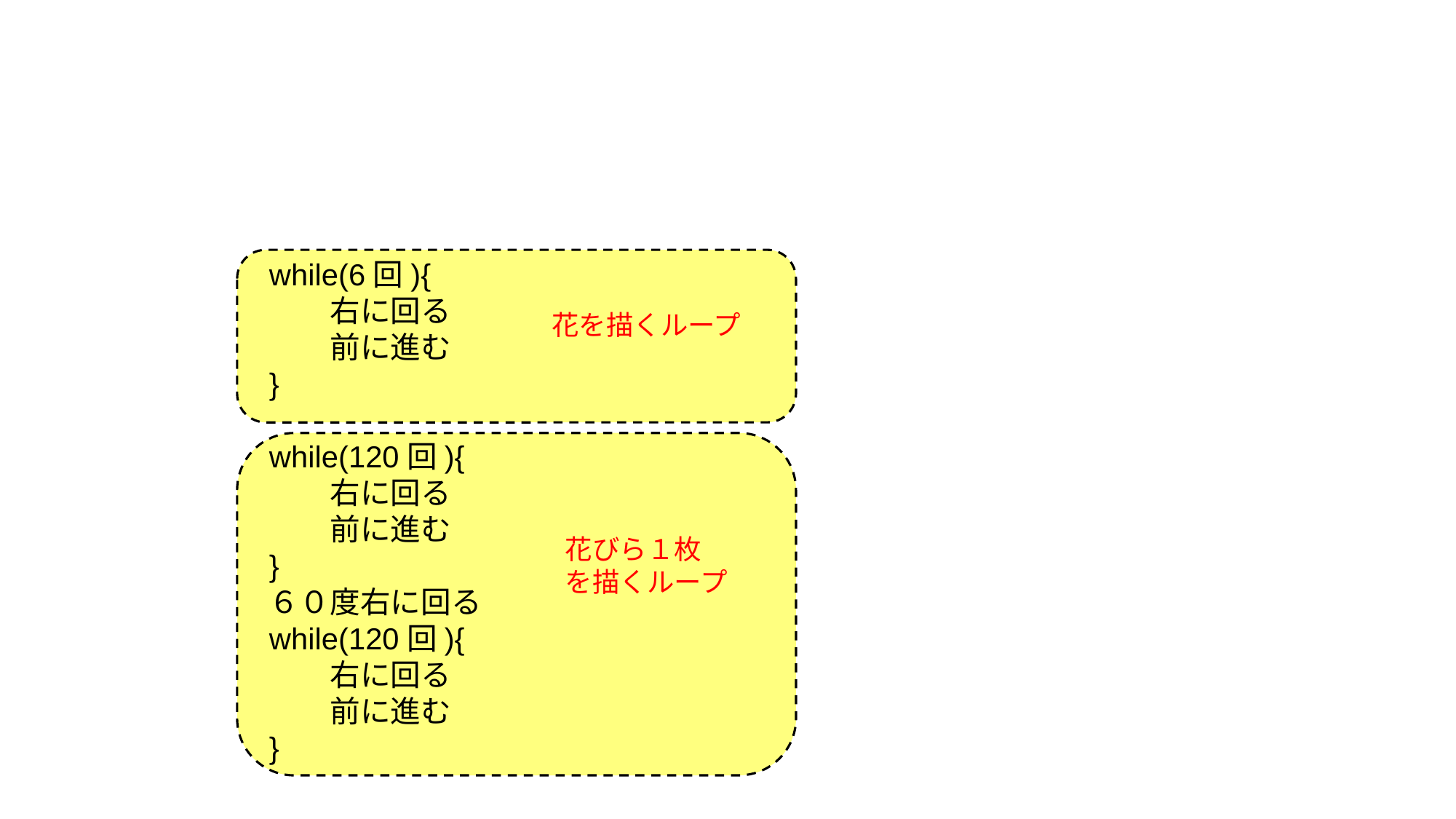

#

while(6回){
　　右に回る
　　前に進む
}

while(120回){
　　右に回る
　　前に進む
}
６０度右に回る
while(120回){
　　右に回る
　　前に進む
}
花を描くループ

花びら１枚
を描くループ